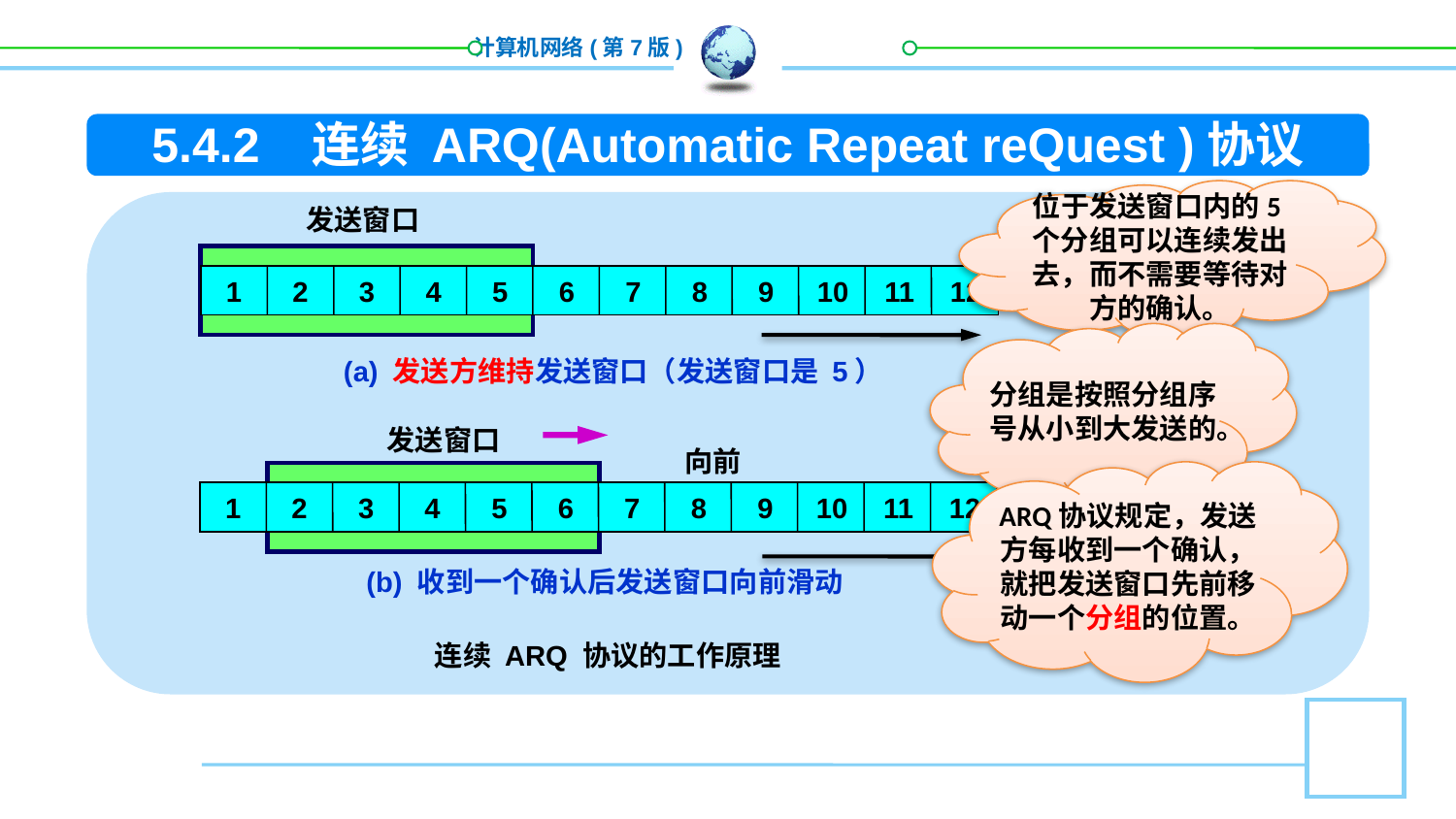

5.4.2   连续 ARQ(Automatic Repeat reQuest )协议

位于发送窗口内的5个分组可以连续发出去，而不需要等待对方的确认。

发送窗口

1
2

3

4

5

6

7

8

9

10

11

12
(a) 发送方维持发送窗口（发送窗口是 5）
分组是按照分组序号从小到大发送的。

发送窗口
向前

1
2

3

4

5

6

7

8

9

10

11

12
(b) 收到一个确认后发送窗口向前滑动

ARQ协议规定，发送方每收到一个确认，就把发送窗口先前移动一个分组的位置。

连续 ARQ 协议的工作原理